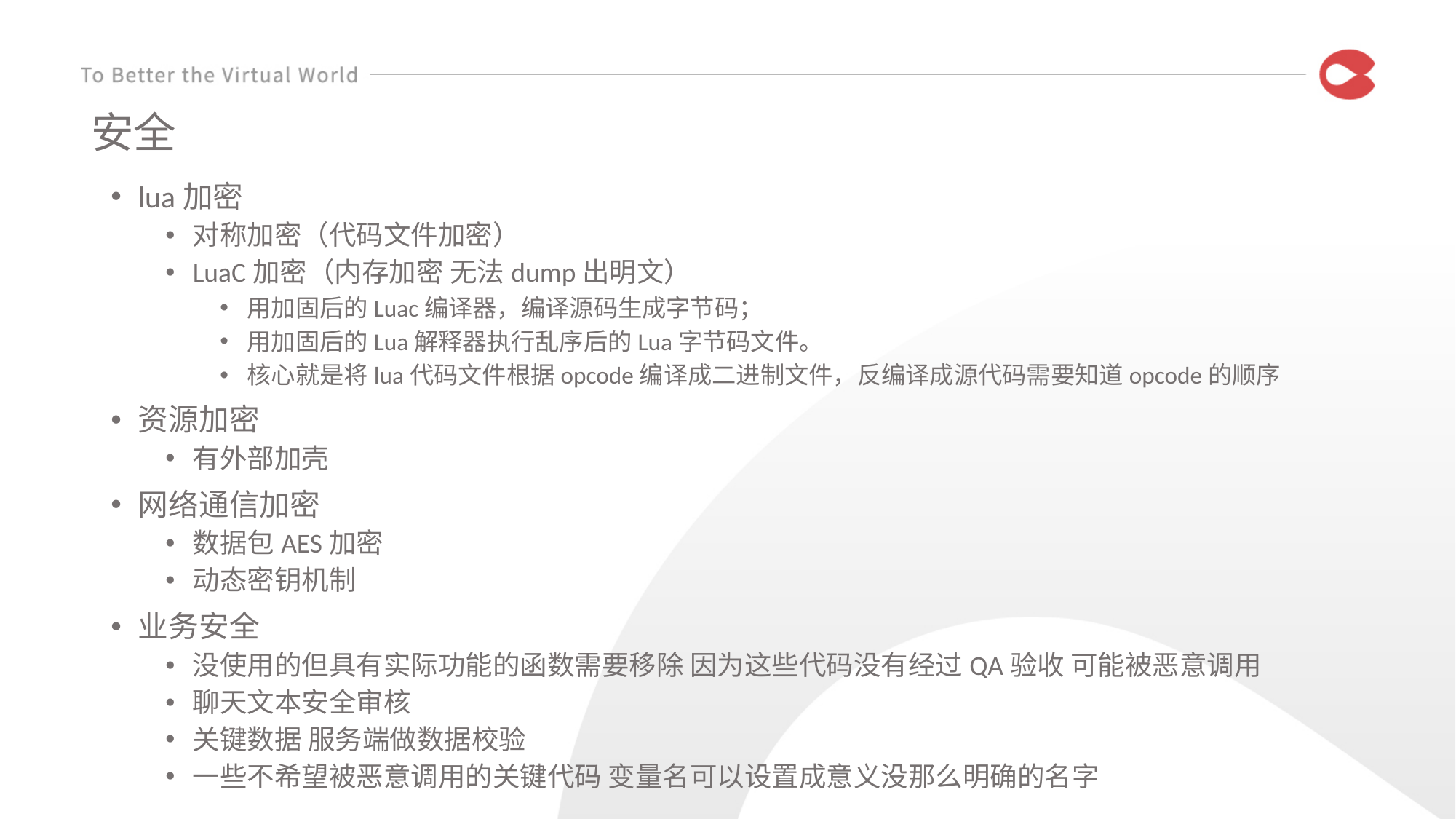

# 安全
lua加密
对称加密（代码文件加密）
LuaC加密（内存加密 无法dump出明文）
用加固后的Luac编译器，编译源码生成字节码；
用加固后的Lua解释器执行乱序后的Lua字节码文件。
核心就是将lua代码文件根据opcode编译成二进制文件，反编译成源代码需要知道opcode的顺序
资源加密
有外部加壳
网络通信加密
数据包AES加密
动态密钥机制
业务安全
没使用的但具有实际功能的函数需要移除 因为这些代码没有经过QA验收 可能被恶意调用
聊天文本安全审核
关键数据 服务端做数据校验
一些不希望被恶意调用的关键代码 变量名可以设置成意义没那么明确的名字